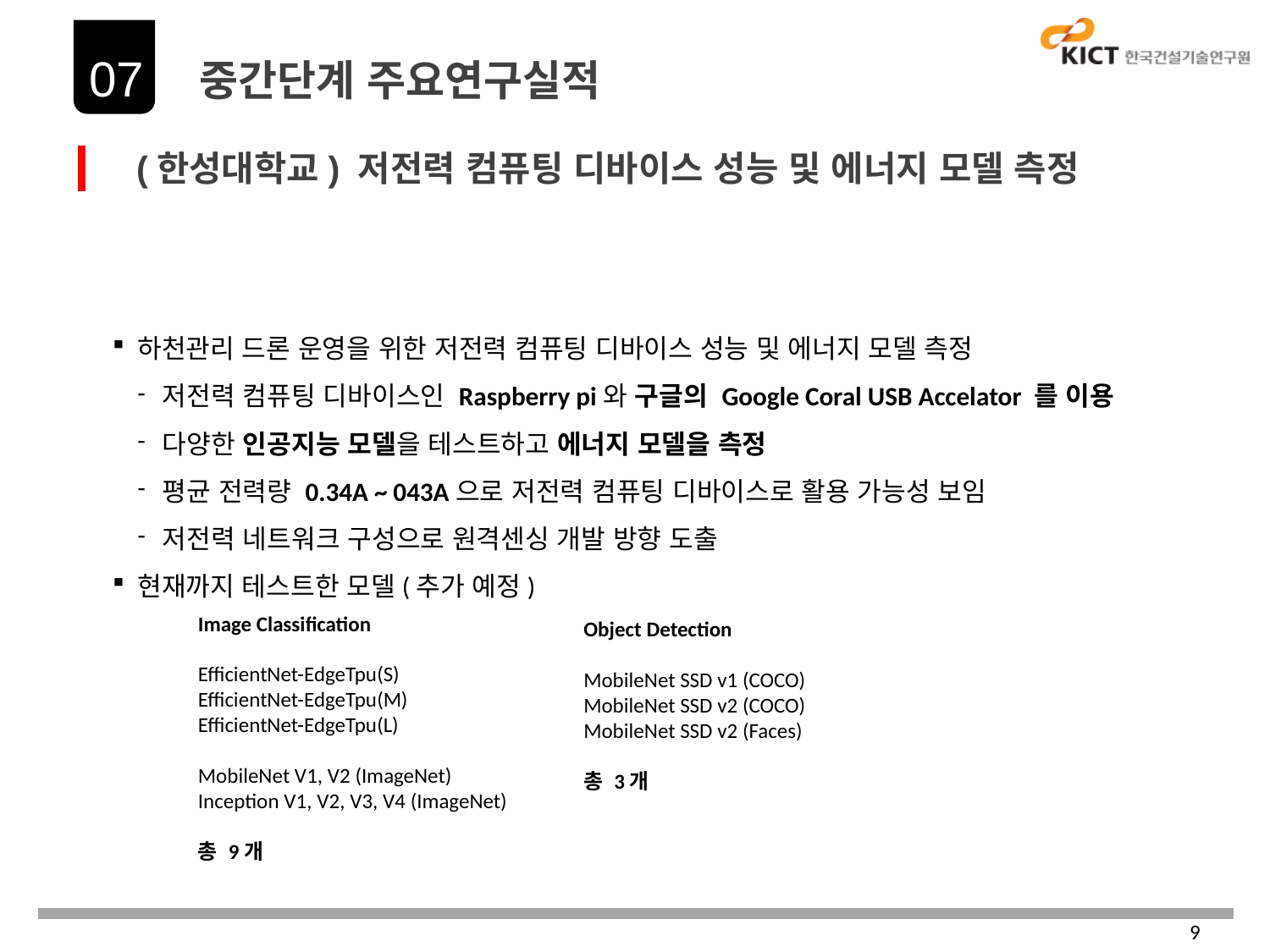

07
중간단계 주요연구실적
(한성대학교) 저전력 컴퓨팅 디바이스 성능 및 에너지 모델 측정
하천관리 드론 운영을 위한 저전력 컴퓨팅 디바이스 성능 및 에너지 모델 측정
저전력 컴퓨팅 디바이스인 Raspberry pi와 구글의 Google Coral USB Accelator 를 이용
다양한 인공지능 모델을 테스트하고 에너지 모델을 측정
평균 전력량 0.34A ~ 043A으로 저전력 컴퓨팅 디바이스로 활용 가능성 보임
저전력 네트워크 구성으로 원격센싱 개발 방향 도출
현재까지 테스트한 모델(추가 예정)

Image Classification

EfficientNet-EdgeTpu(S)
EfficientNet-EdgeTpu(M)
EfficientNet-EdgeTpu(L)

MobileNet V1, V2 (ImageNet)
Inception V1, V2, V3, V4 (ImageNet)

총 9개

Object Detection

MobileNet SSD v1 (COCO)
MobileNet SSD v2 (COCO)
MobileNet SSD v2 (Faces)

총 3개